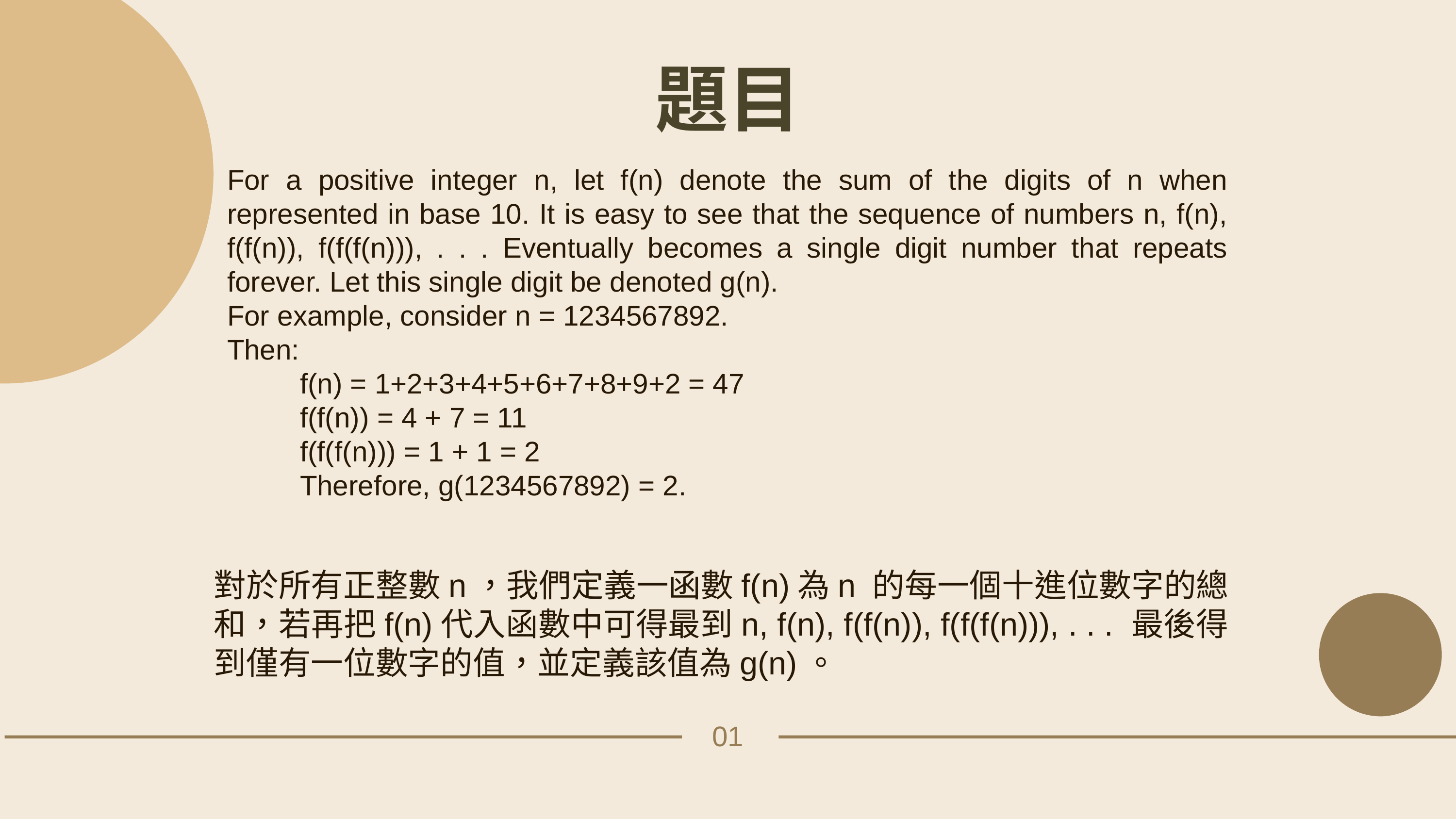

題目
For a positive integer n, let f(n) denote the sum of the digits of n when represented in base 10. It is easy to see that the sequence of numbers n, f(n), f(f(n)), f(f(f(n))), . . . Eventually becomes a single digit number that repeats forever. Let this single digit be denoted g(n).
For example, consider n = 1234567892.
Then:
	f(n) = 1+2+3+4+5+6+7+8+9+2 = 47
	f(f(n)) = 4 + 7 = 11
	f(f(f(n))) = 1 + 1 = 2
	Therefore, g(1234567892) = 2.
對於所有正整數n，我們定義一函數f(n)為n 的每一個十進位數字的總和，若再把f(n)代入函數中可得最到n, f(n), f(f(n)), f(f(f(n))), . . . 最後得到僅有一位數字的值，並定義該值為g(n)。

01